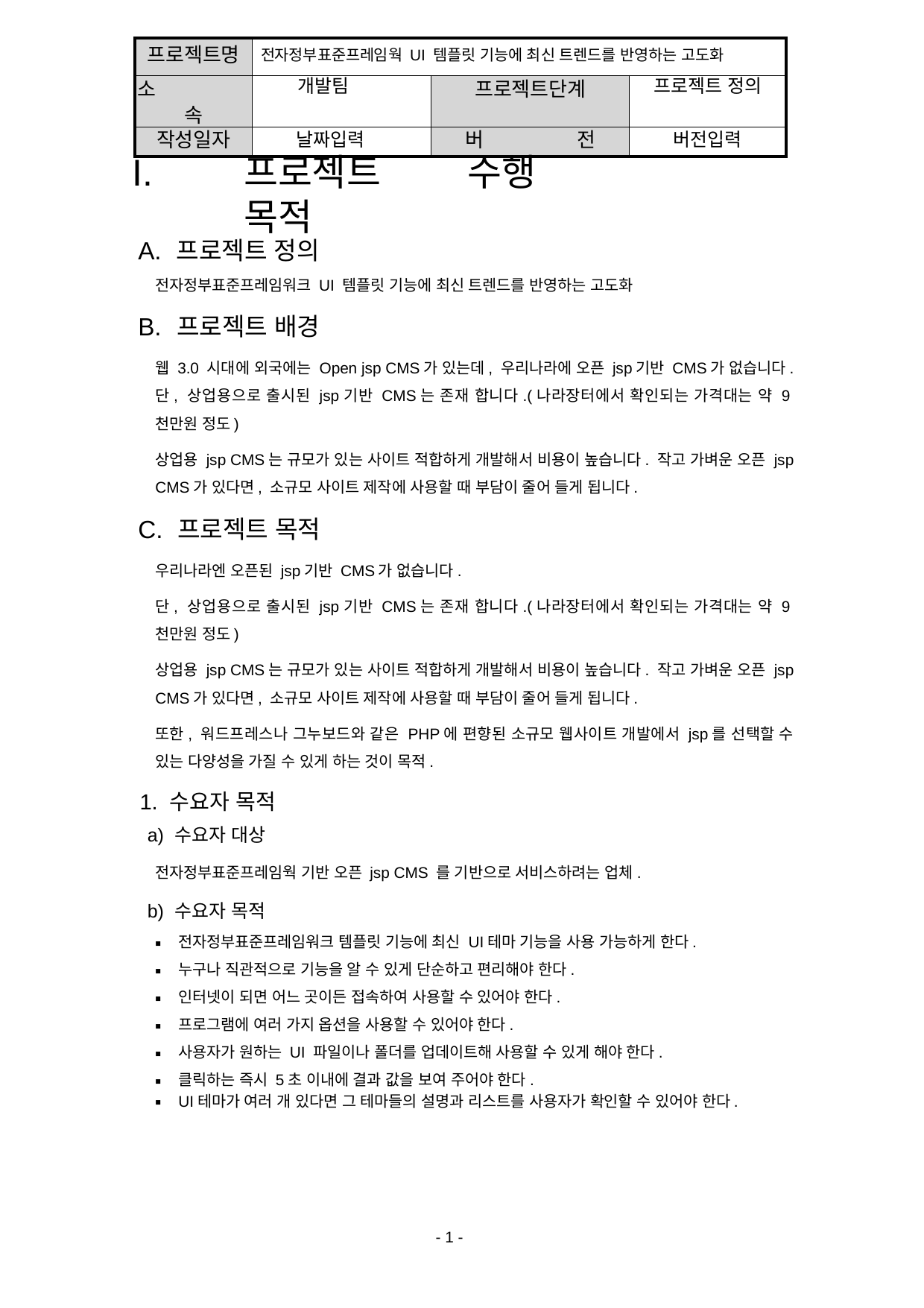

| 프로젝트명 | 전자정부표준프레임웍 UI 템플릿 기능에 최신 트렌드를 반영하는 고도화 |  |  |
| --- | --- | --- | --- |
| 소 속 | 개발팀 | 프로젝트단계 | 프로젝트 정의 |
| 작성일자 | 날짜입력 | 버 전 | 버전입력 |
# I.	프로젝트	수행	목적
프로젝트 정의
전자정부표준프레임워크 UI 템플릿 기능에 최신 트렌드를 반영하는 고도화

프로젝트 배경
웹 3.0 시대에 외국에는 Open jsp CMS가 있는데, 우리나라에 오픈 jsp기반 CMS가 없습니다. 단, 상업용으로 출시된 jsp기반 CMS는 존재 합니다.(나라장터에서 확인되는 가격대는 약 9천만원 정도)
상업용 jsp CMS는 규모가 있는 사이트 적합하게 개발해서 비용이 높습니다. 작고 가벼운 오픈 jsp CMS가 있다면, 소규모 사이트 제작에 사용할 때 부담이 줄어 들게 됩니다.

프로젝트 목적
우리나라엔 오픈된 jsp기반 CMS가 없습니다.
단, 상업용으로 출시된 jsp기반 CMS는 존재 합니다.(나라장터에서 확인되는 가격대는 약 9천만원 정도)
상업용 jsp CMS는 규모가 있는 사이트 적합하게 개발해서 비용이 높습니다. 작고 가벼운 오픈 jsp CMS가 있다면, 소규모 사이트 제작에 사용할 때 부담이 줄어 들게 됩니다.
또한, 워드프레스나 그누보드와 같은 PHP에 편향된 소규모 웹사이트 개발에서 jsp를 선택할 수 있는 다양성을 가질 수 있게 하는 것이 목적.

1. 수요자 목적
수요자 대상
전자정부표준프레임웍 기반 오픈 jsp CMS 를 기반으로 서비스하려는 업체.

수요자 목적
전자정부표준프레임워크 템플릿 기능에 최신 UI테마 기능을 사용 가능하게 한다.
누구나 직관적으로 기능을 알 수 있게 단순하고 편리해야 한다.
인터넷이 되면 어느 곳이든 접속하여 사용할 수 있어야 한다.
프로그램에 여러 가지 옵션을 사용할 수 있어야 한다.
사용자가 원하는 UI 파일이나 폴더를 업데이트해 사용할 수 있게 해야 한다.
클릭하는 즉시 5초 이내에 결과 값을 보여 주어야 한다.
UI테마가 여러 개 있다면 그 테마들의 설명과 리스트를 사용자가 확인할 수 있어야 한다.
- 1 -